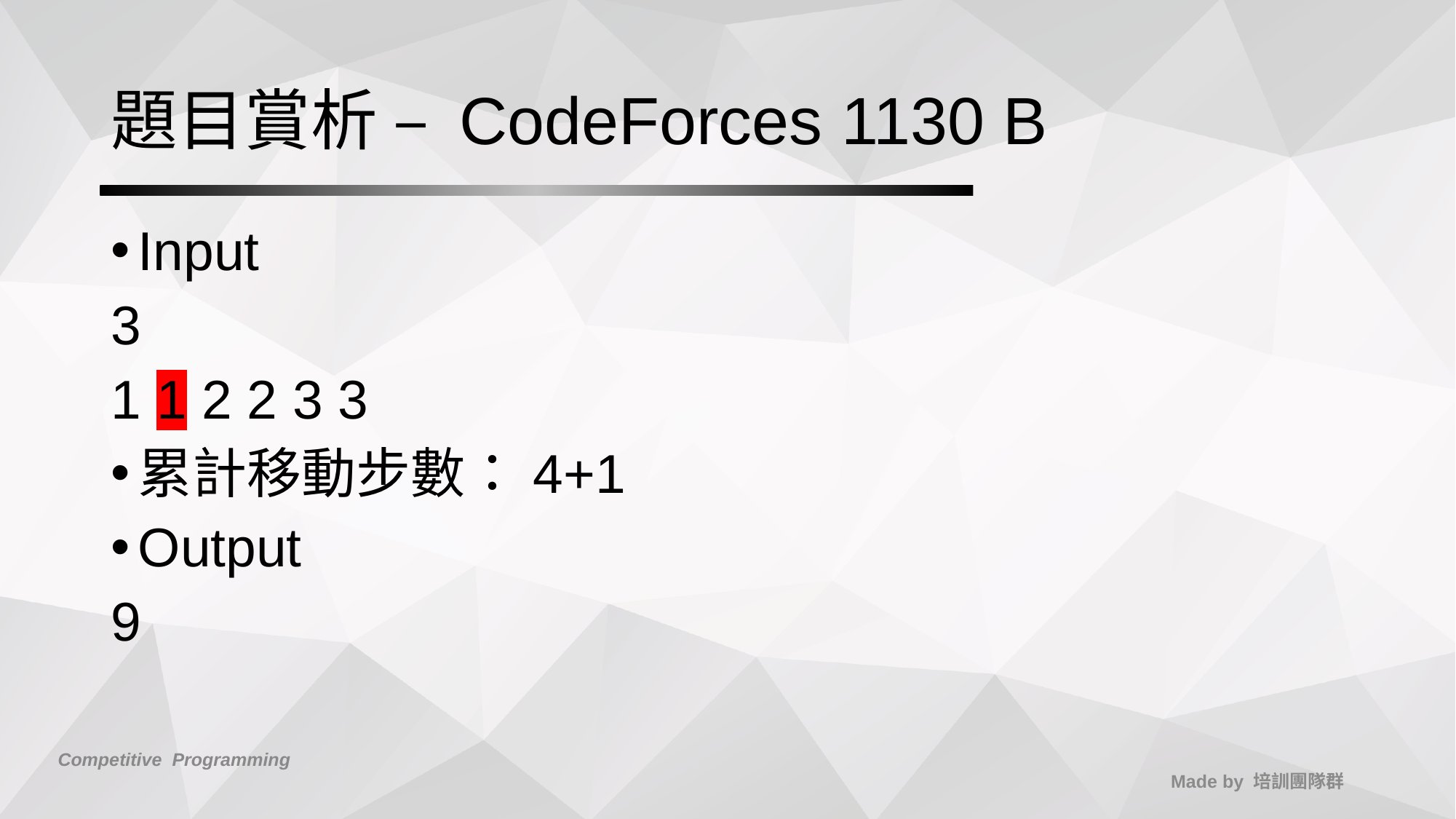

# 題目賞析 – CodeForces 1130 B
Input
3
1 1 2 2 3 3
累計移動步數：4+1
Output
9